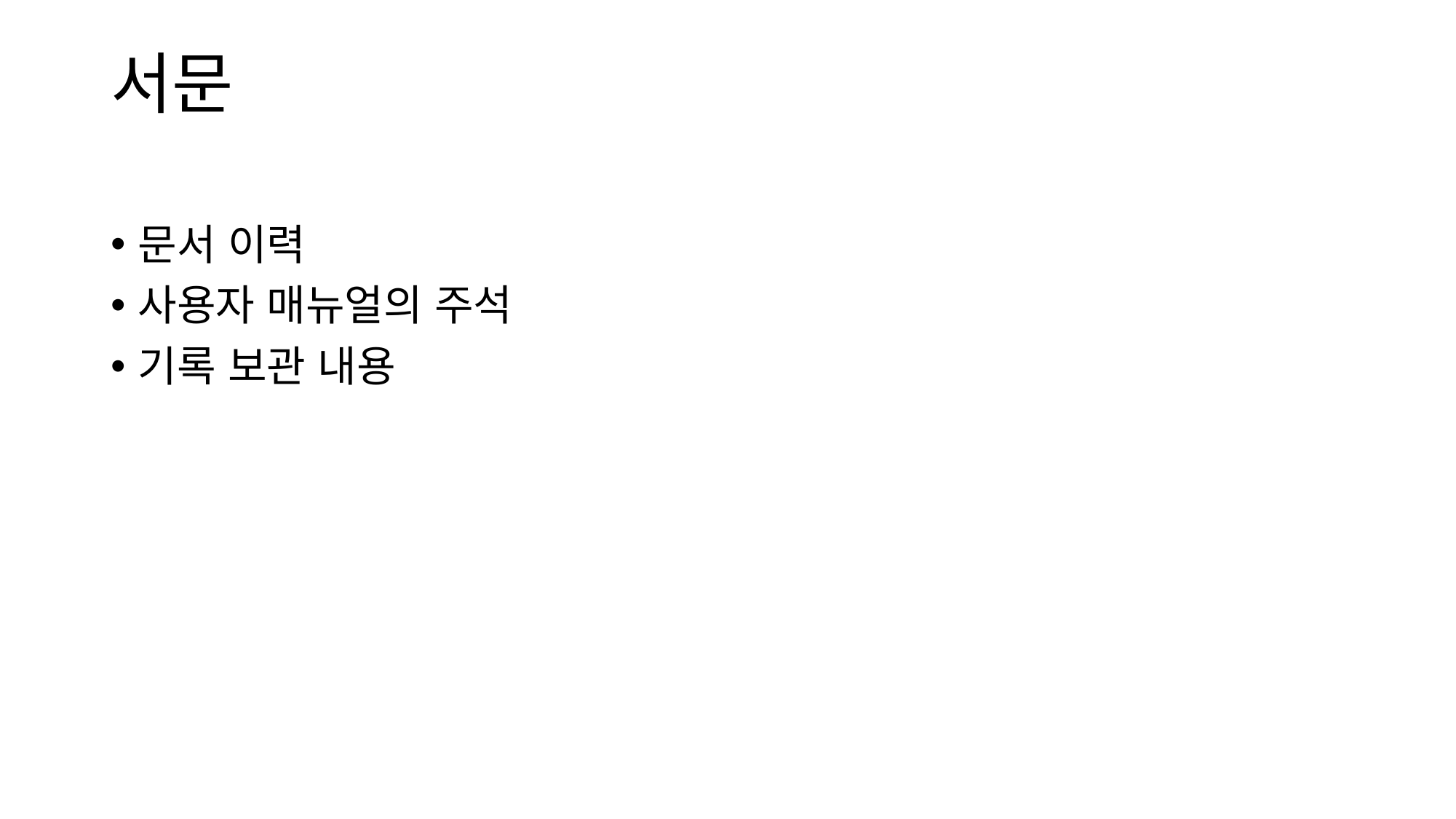

# 서문

문서 이력
사용자 매뉴얼의 주석
기록 보관 내용